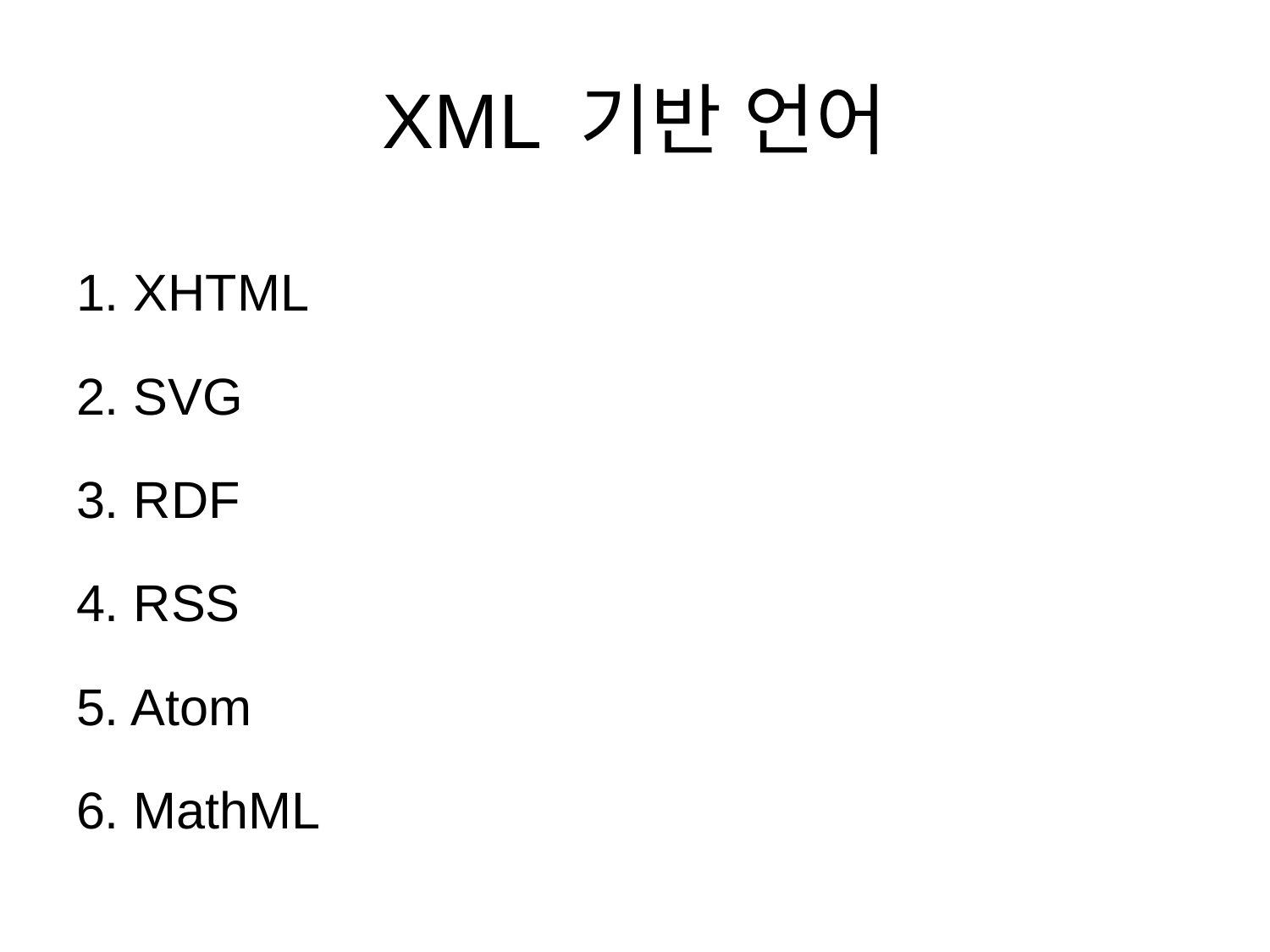

# XML 기반 언어
1. XHTML
2. SVG
3. RDF
4. RSS
5. Atom
6. MathML